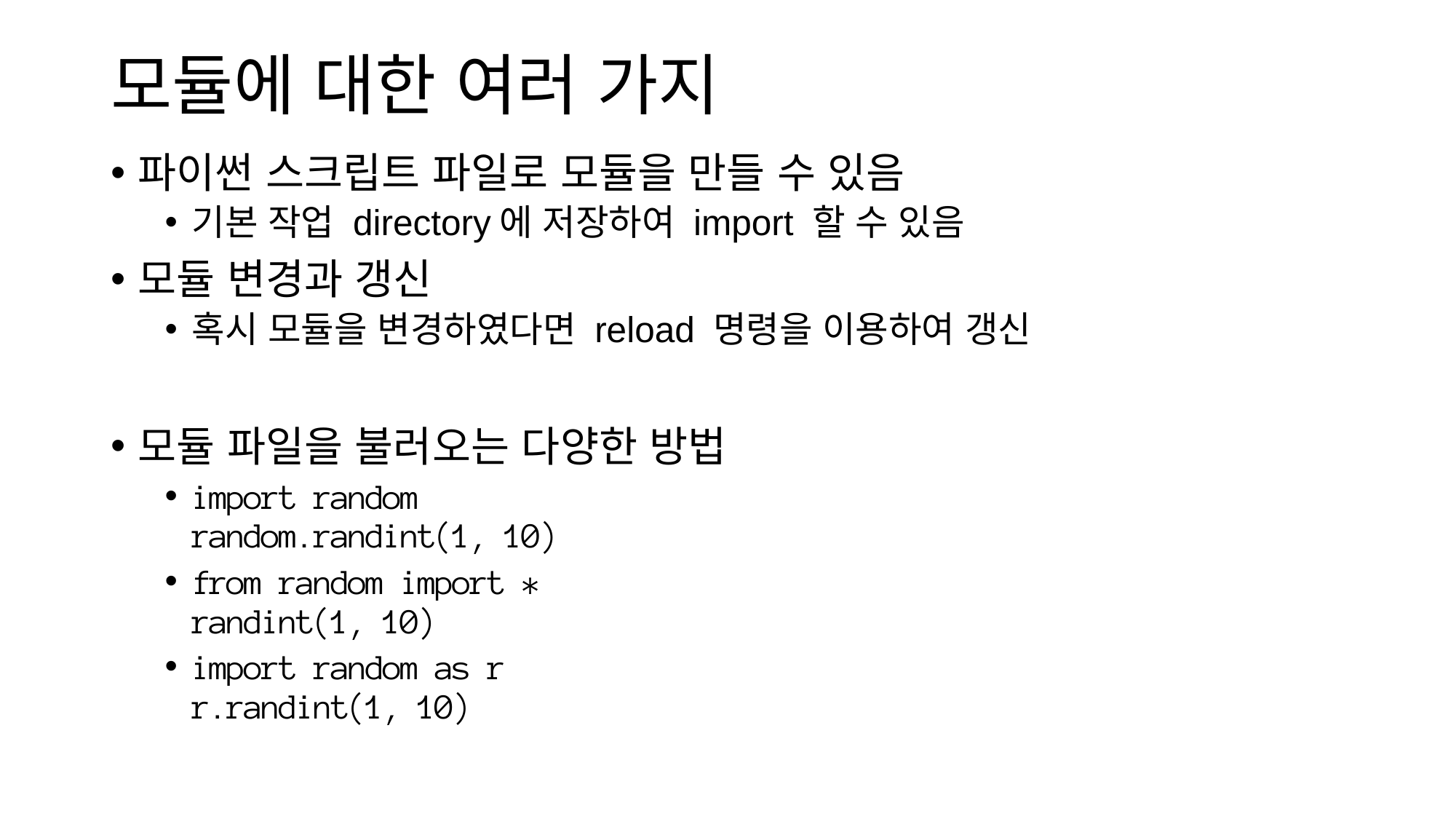

# 모듈에 대한 여러 가지
파이썬 스크립트 파일로 모듈을 만들 수 있음
기본 작업 directory에 저장하여 import 할 수 있음
모듈 변경과 갱신
혹시 모듈을 변경하였다면 reload 명령을 이용하여 갱신

모듈 파일을 불러오는 다양한 방법
import random
random.randint(1, 10)
from random import *
randint(1, 10)
import random as r
r.randint(1, 10)